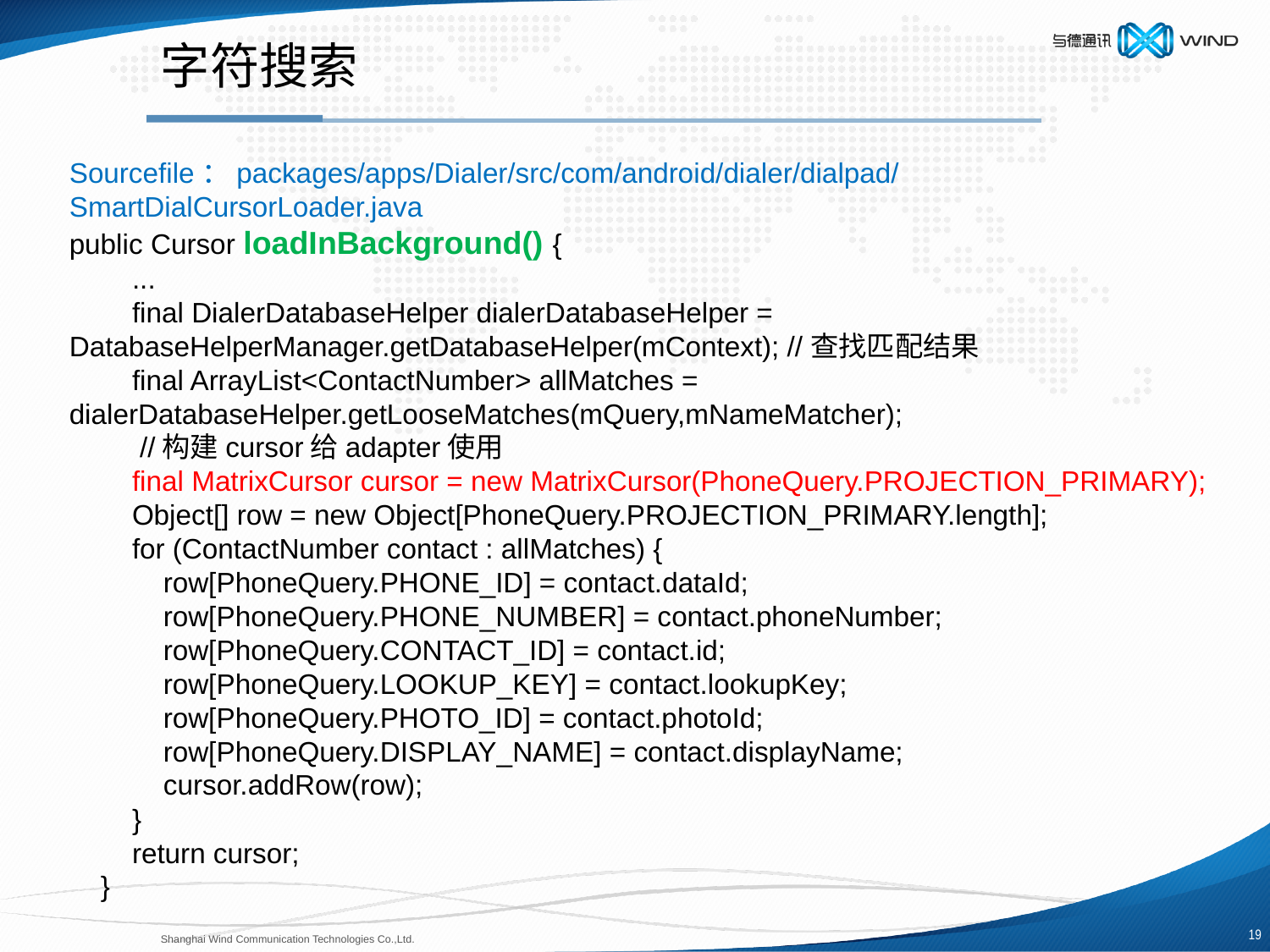

字符搜索

Sourcefile：packages/apps/Dialer/src/com/android/dialer/dialpad/SmartDialCursorLoader.java
public Cursor loadInBackground() {
        ...
        final DialerDatabaseHelper dialerDatabaseHelper =        DatabaseHelperManager.getDatabaseHelper(mContext); //查找匹配结果
        final ArrayList<ContactNumber> allMatches = dialerDatabaseHelper.getLooseMatches(mQuery,mNameMatcher);
         //构建cursor给adapter使用
        final MatrixCursor cursor = new MatrixCursor(PhoneQuery.PROJECTION_PRIMARY);
        Object[] row = new Object[PhoneQuery.PROJECTION_PRIMARY.length];
        for (ContactNumber contact : allMatches) {
            row[PhoneQuery.PHONE_ID] = contact.dataId;
            row[PhoneQuery.PHONE_NUMBER] = contact.phoneNumber;
            row[PhoneQuery.CONTACT_ID] = contact.id;
            row[PhoneQuery.LOOKUP_KEY] = contact.lookupKey;
            row[PhoneQuery.PHOTO_ID] = contact.photoId;
            row[PhoneQuery.DISPLAY_NAME] = contact.displayName;
            cursor.addRow(row);
        }
        return cursor;
    }

19